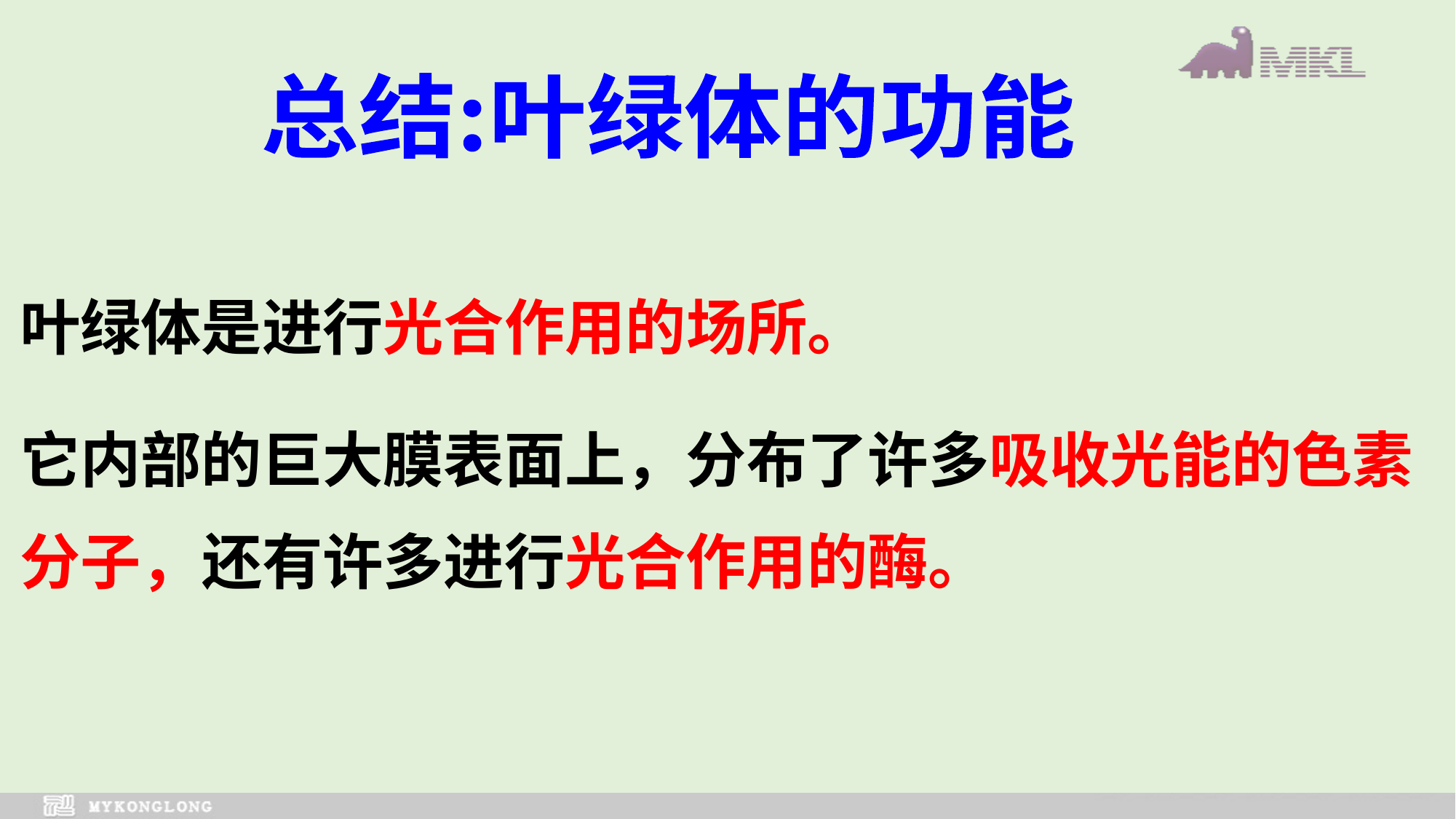

总结:叶绿体的功能
叶绿体是进行光合作用的场所。
它内部的巨大膜表面上，分布了许多吸收光能的色素分子，还有许多进行光合作用的酶。